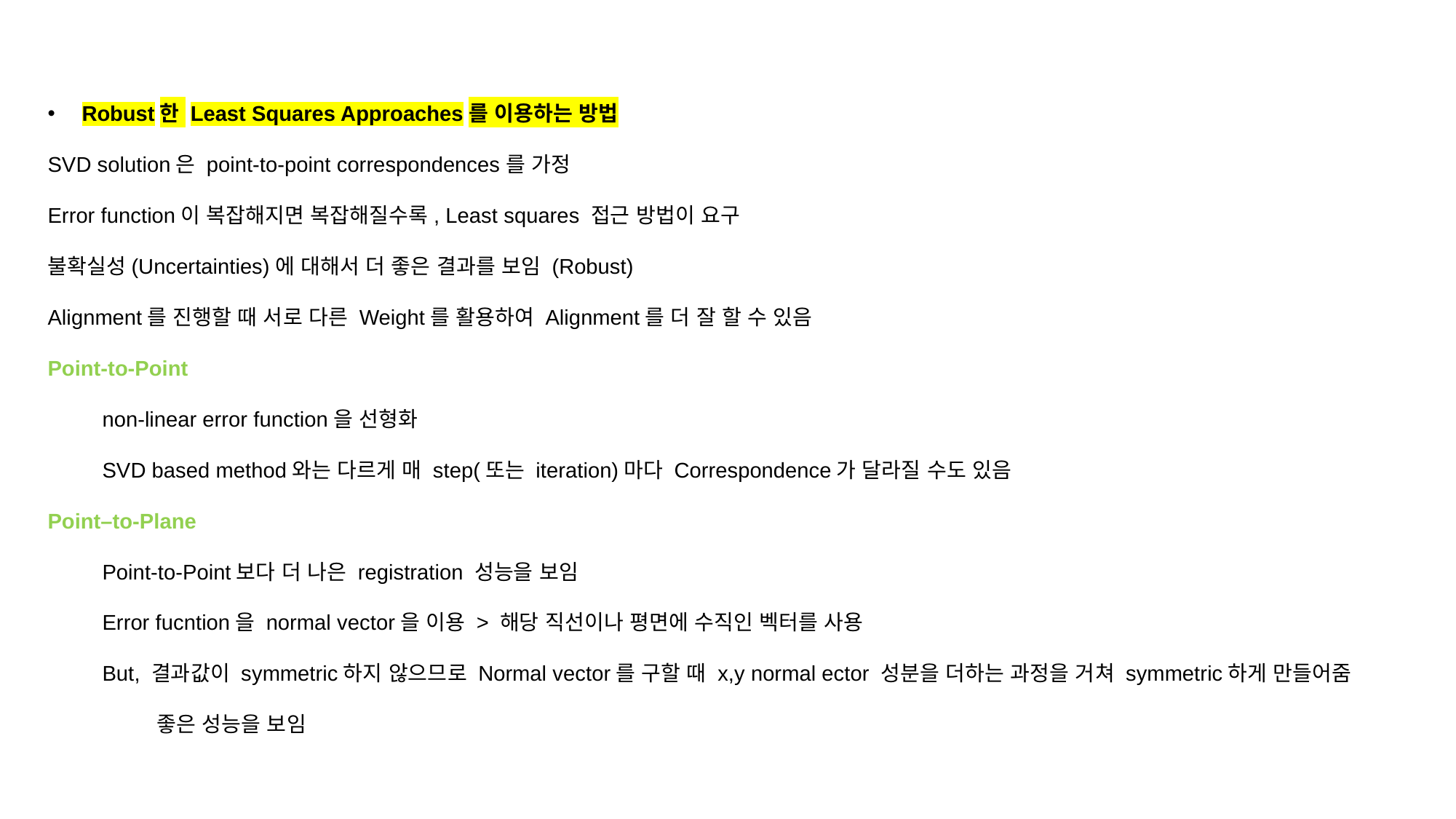

Robust한 Least Squares Approaches를 이용하는 방법
SVD solution은 point-to-point correspondences를 가정
Error function이 복잡해지면 복잡해질수록, Least squares 접근 방법이 요구
불확실성(Uncertainties)에 대해서 더 좋은 결과를 보임 (Robust)
Alignment를 진행할 때 서로 다른 Weight를 활용하여 Alignment를 더 잘 할 수 있음
Point-to-Point
non-linear error function을 선형화
SVD based method와는 다르게 매 step(또는 iteration)마다 Correspondence가 달라질 수도 있음
Point–to-Plane
Point-to-Point보다 더 나은 registration 성능을 보임
Error fucntion을 normal vector을 이용 > 해당 직선이나 평면에 수직인 벡터를 사용
But, 결과값이 symmetric하지 않으므로 Normal vector를 구할 때 x,y normal ector 성분을 더하는 과정을 거쳐 symmetric하게 만들어줌
좋은 성능을 보임